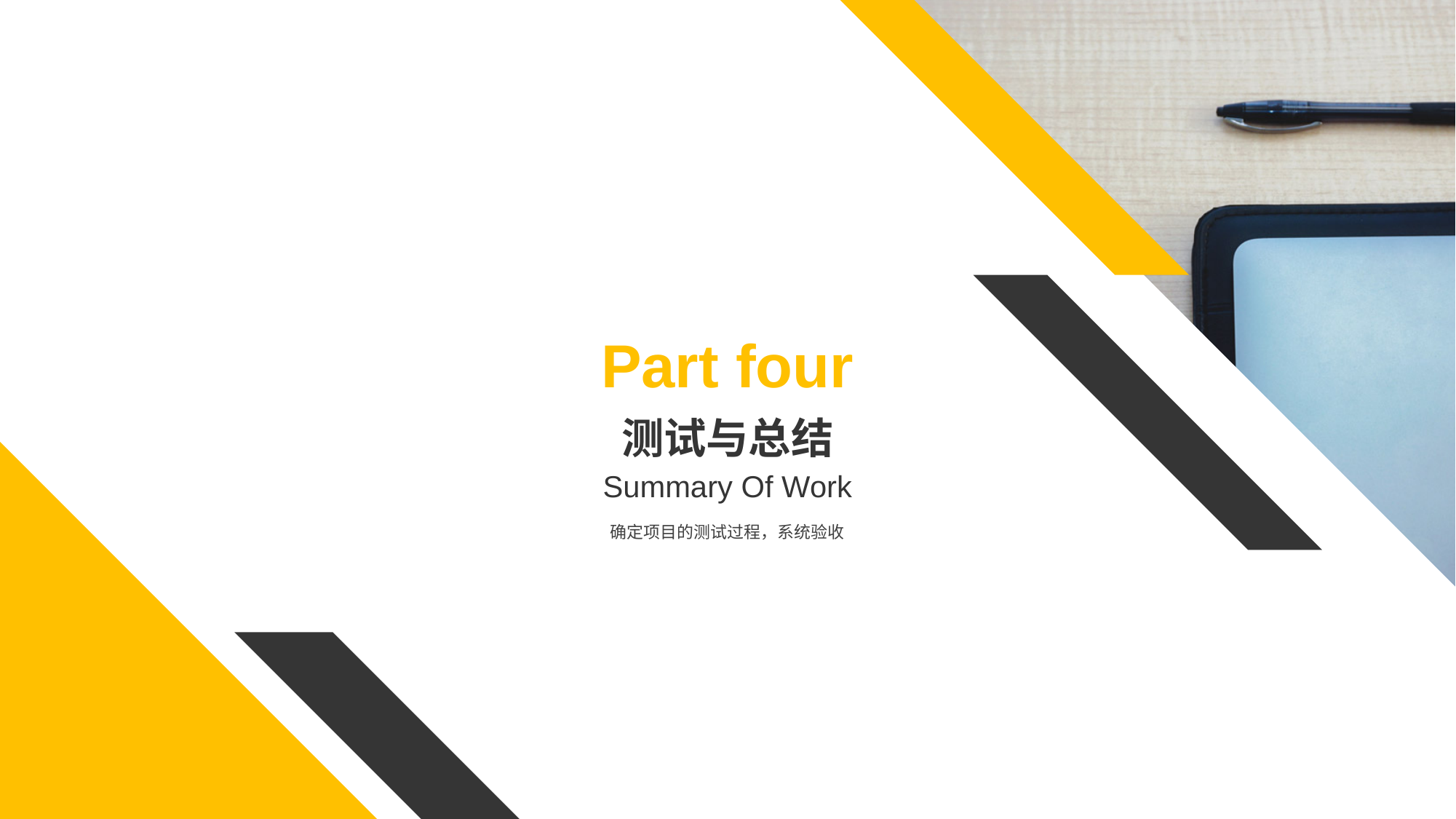

Part four
测试与总结

Summary Of Work
确定项目的测试过程，系统验收